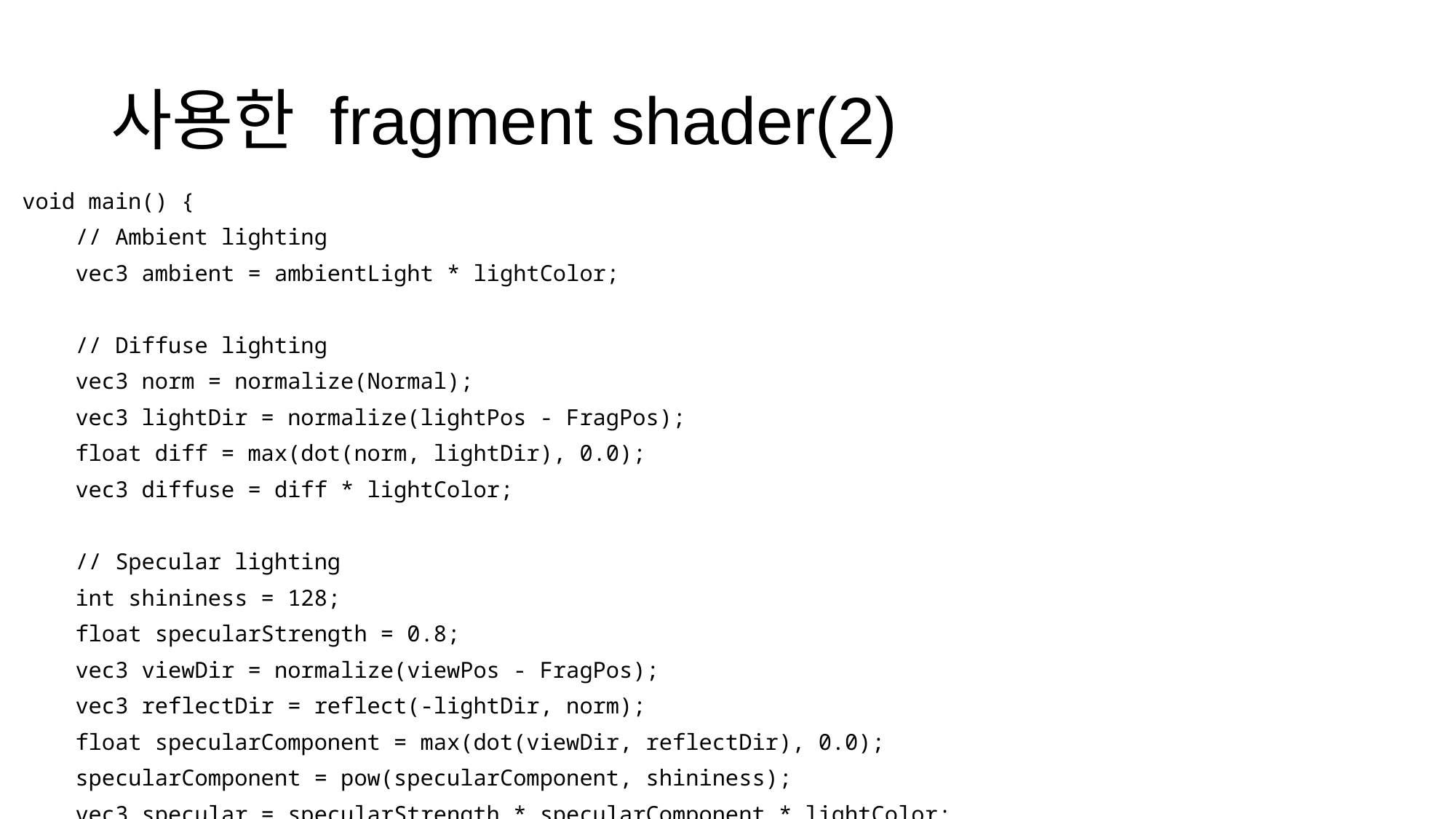

# 사용한 fragment shader(2)
void main() {
    // Ambient lighting
    vec3 ambient = ambientLight * lightColor;

    // Diffuse lighting
    vec3 norm = normalize(Normal);
    vec3 lightDir = normalize(lightPos - FragPos);
    float diff = max(dot(norm, lightDir), 0.0);
    vec3 diffuse = diff * lightColor;

    // Specular lighting
    int shininess = 128;
    float specularStrength = 0.8;
    vec3 viewDir = normalize(viewPos - FragPos);
    vec3 reflectDir = reflect(-lightDir, norm);
    float specularComponent = max(dot(viewDir, reflectDir), 0.0);
    specularComponent = pow(specularComponent, shininess);
    vec3 specular = specularStrength * specularComponent * lightColor;